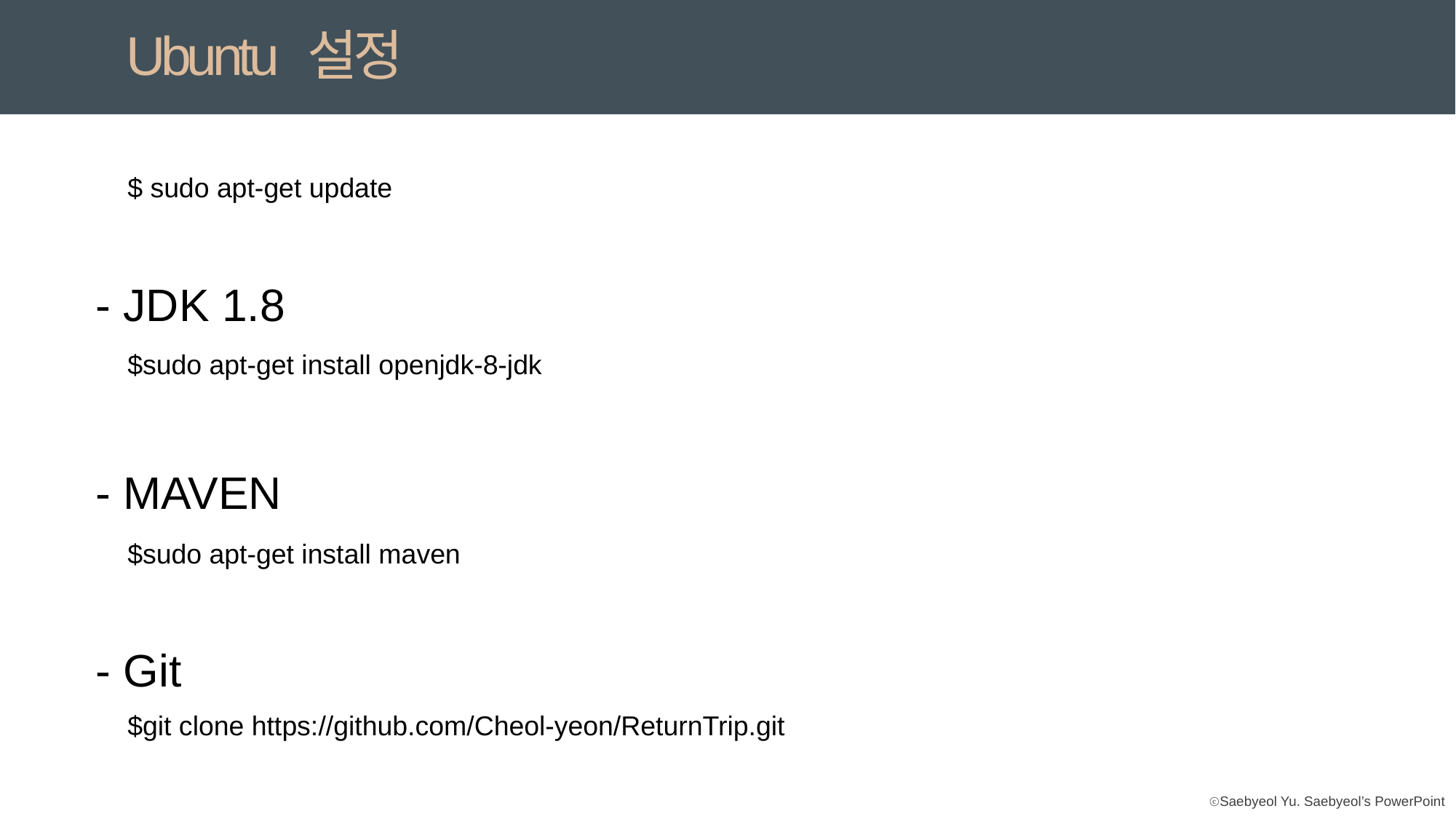

Ubuntu 설정
$ sudo apt-get update
- JDK 1.8
$sudo apt-get install openjdk-8-jdk
$sudo apt-get install maven
- MAVEN
- Git
$git clone https://github.com/Cheol-yeon/ReturnTrip.git